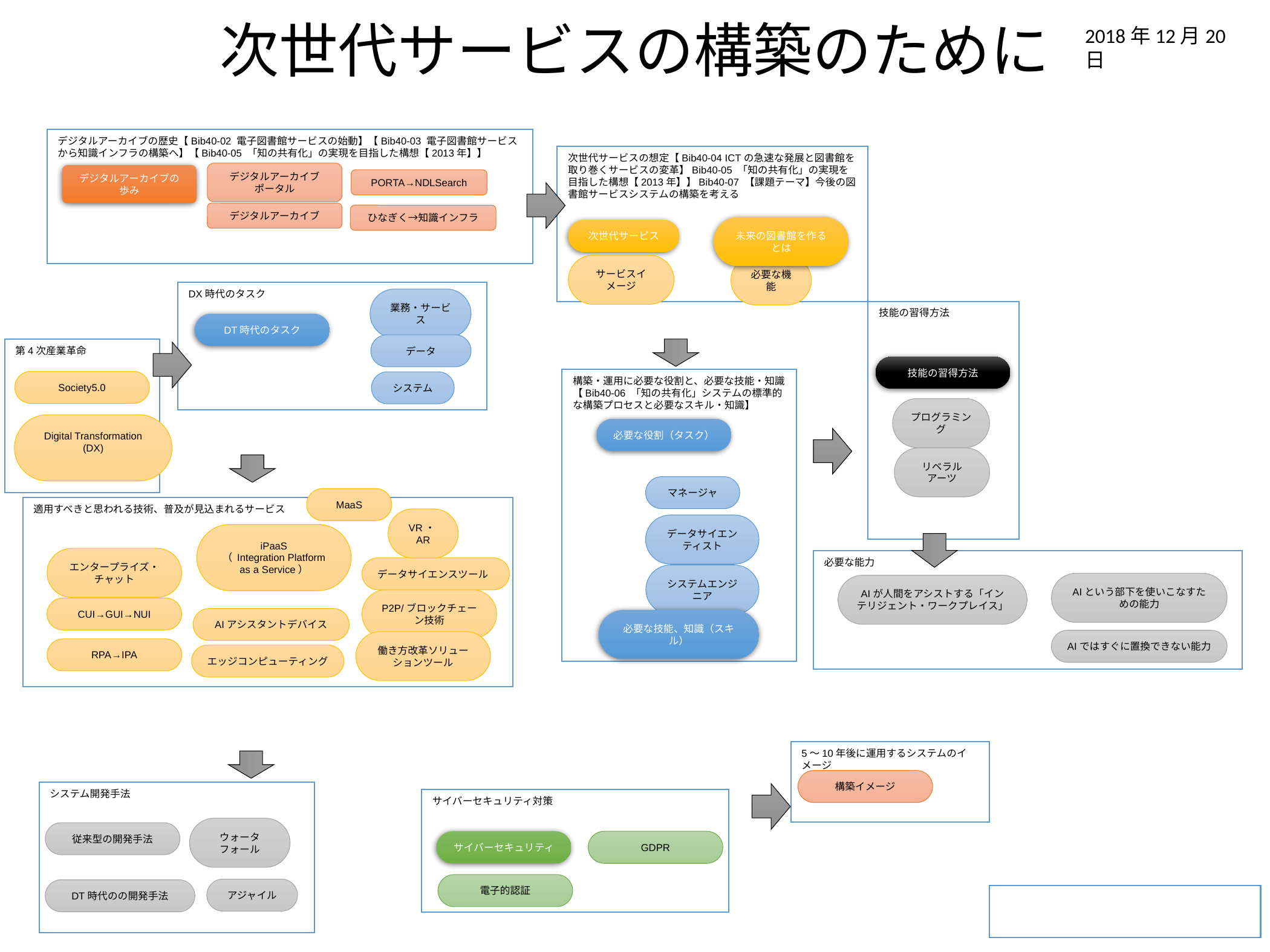

# 次世代サービスの構築のために
2018年12月20日
デジタルアーカイブの歴史【Bib40-02 電子図書館サービスの始動】【Bib40-03 電子図書館サービスから知識インフラの構築へ】【Bib40-05 「知の共有化」の実現を目指した構想【2013年】】
次世代サービスの想定【Bib40-04 ICTの急速な発展と図書館を取り巻くサービスの変革】Bib40-05 「知の共有化」の実現を目指した構想【2013年】】Bib40-07 【課題テーマ】今後の図書館サービスシステムの構築を考える

デジタルアーカイブポータル
PORTA→NDLSearch
デジタルアーカイブの歩み

デジタルアーカイブ
ひなぎく→知識インフラ
次世代サービス
未来の図書館を作るとは
サービスイメージ
必要な機能
DX時代のタスク
業務・サービス
技能の習得方法
DT時代のタスク

データ
第4次産業革命

技能の習得方法
構築・運用に必要な役割と、必要な技能・知識【Bib40-06 「知の共有化」システムの標準的な構築プロセスと必要なスキル・知識】
Society5.0
システム
プログラミング
Digital Transformation (DX)

必要な役割（タスク）

リベラルアーツ
マネージャ
MaaS
適用すべきと思われる技術、普及が見込まれるサービス
VR・AR
データサイエンティスト
iPaaS
（ Integration Platform as a Service）

必要な能力
エンタープライズ・チャット
データサイエンスツール
AIという部下を使いこなすための能力
システムエンジニア
AIが人間をアシストする「インテリジェント・ワークプレイス」
CUI→GUI→NUI
P2P/ブロックチェーン技術
AIアシスタントデバイス
必要な技能、知識（スキル）
AIではすぐに置換できない能力
働き方改革ソリューションツール
RPA→IPA
エッジコンピューティング
5～10年後に運用するシステムのイメージ

構築イメージ
システム開発手法

サイバーセキュリティ対策
従来型の開発手法
ウォータフォール
サイバーセキュリティ
GDPR
電子的認証
アジャイル
DT時代のの開発手法